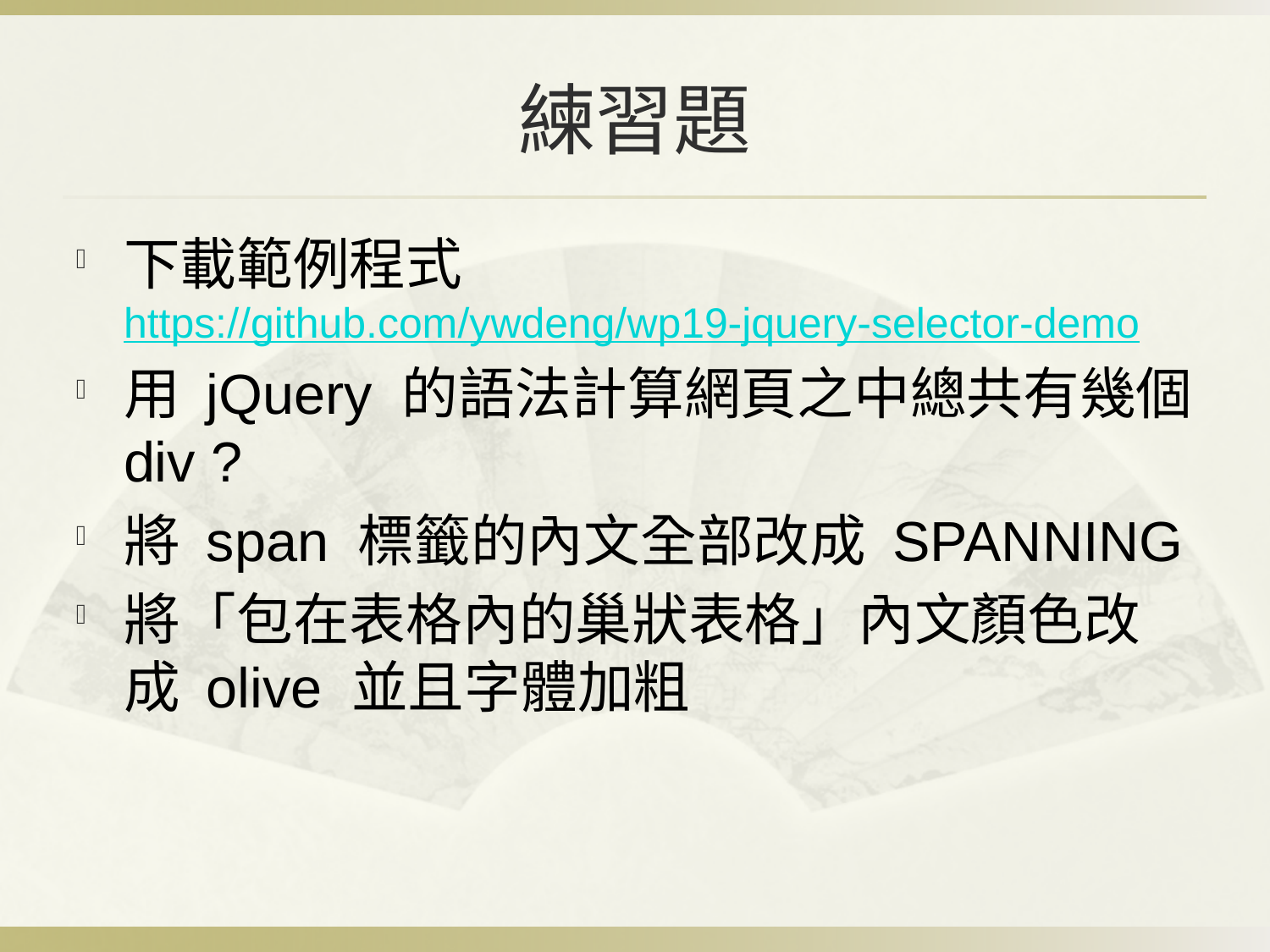

# 練習題
下載範例程式
https://github.com/ywdeng/wp19-jquery-selector-demo
用 jQuery 的語法計算網頁之中總共有幾個 div ?
將 span 標籤的內文全部改成 SPANNING
將「包在表格內的巢狀表格」內文顏色改成 olive 並且字體加粗